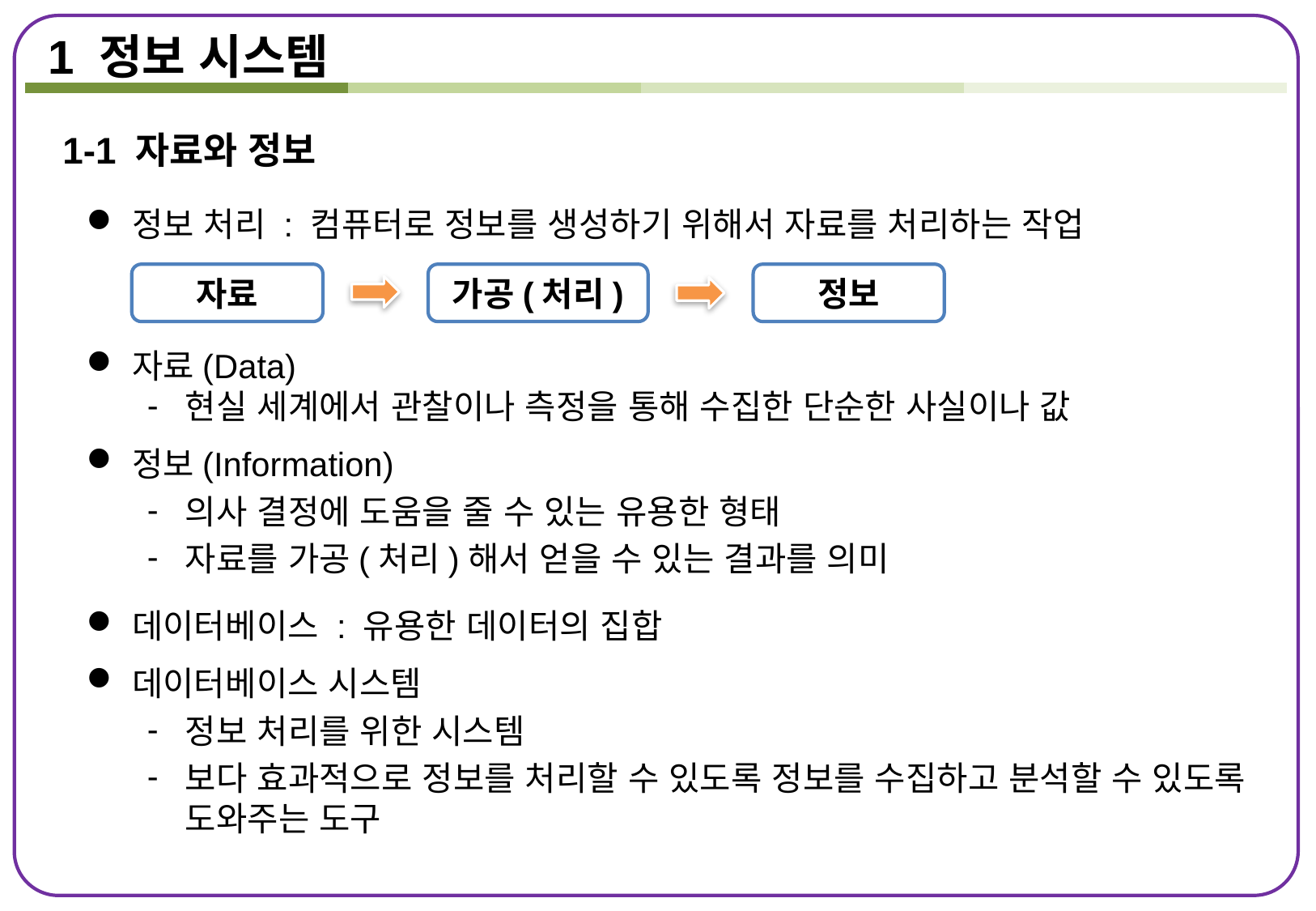

1 정보 시스템
1-1 자료와 정보
정보 처리 : 컴퓨터로 정보를 생성하기 위해서 자료를 처리하는 작업

자료(Data)
현실 세계에서 관찰이나 측정을 통해 수집한 단순한 사실이나 값
정보(Information)
의사 결정에 도움을 줄 수 있는 유용한 형태
자료를 가공(처리)해서 얻을 수 있는 결과를 의미
자료
가공(처리)
정보

데이터베이스 : 유용한 데이터의 집합
데이터베이스 시스템
정보 처리를 위한 시스템
보다 효과적으로 정보를 처리할 수 있도록 정보를 수집하고 분석할 수 있도록 도와주는 도구